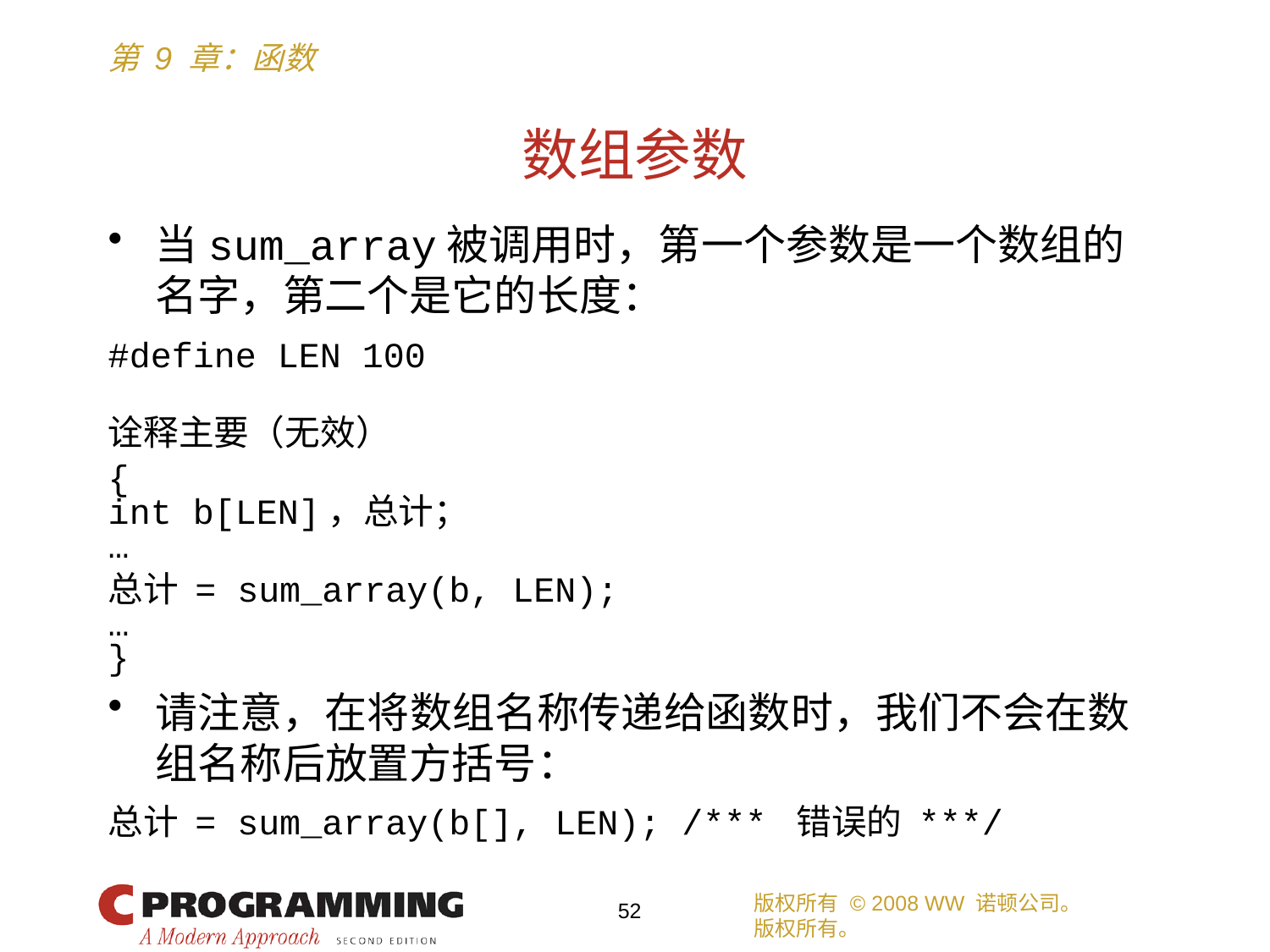

# 数组参数
当sum_array被调用时，第一个参数是一个数组的名字，第二个是它的长度：
#define LEN 100

诠释主要（无效）
{
int b[LEN]，总计；
…
总计 = sum_array(b, LEN);
…
}
请注意，在将数组名称传递给函数时，我们不会在数组名称后放置方括号：
总计 = sum_array(b[], LEN); /*** 错误的 ***/
版权所有 © 2008 WW 诺顿公司。
版权所有。
52